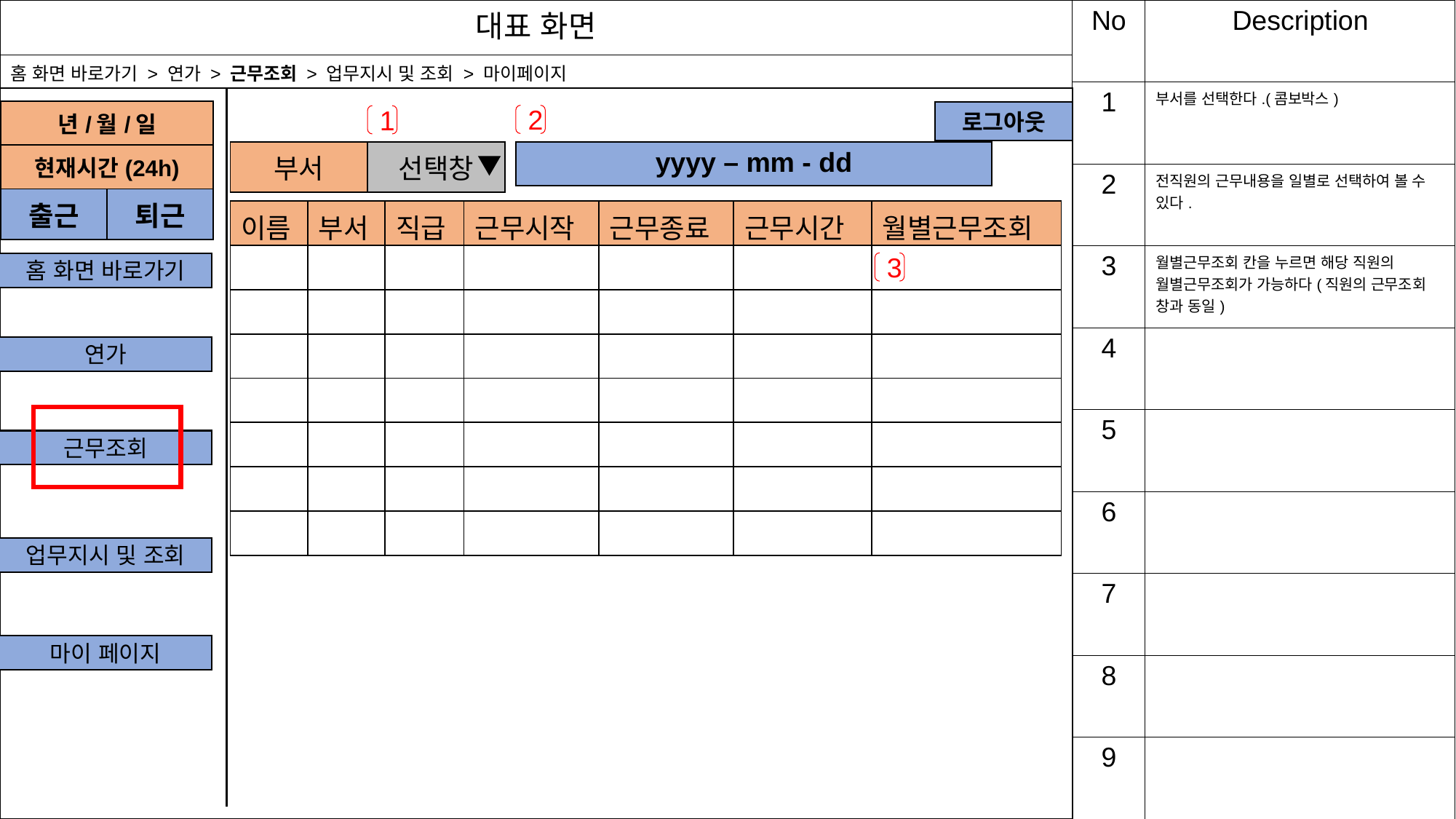

| No | Description |
| --- | --- |
| 1 | 부서를 선택한다.(콤보박스) |
| 2 | 전직원의 근무내용을 일별로 선택하여 볼 수 있다. |
| 3 | 월별근무조회 칸을 누르면 해당 직원의 월별근무조회가 가능하다(직원의 근무조회 창과 동일) |
| 4 |  |
| 5 |  |
| 6 |  |
| 7 |  |
| 8 |  |
| 9 |  |
# 대표 화면

홈 화면 바로가기 > 연가 > 근무조회 > 업무지시 및 조회 > 마이페이지

| 년/월/일 |  |
| --- | --- |
| 현재시간(24h) |  |
| 출근 | 퇴근 |
로그아웃
2
1
| 부서 | 선택창 |
| --- | --- |
| yyyy – mm - dd |
| --- |

| 이름 | 부서 | 직급 | 근무시작 | 근무종료 | 근무시간 | 월별근무조회 |
| --- | --- | --- | --- | --- | --- | --- |
|  |  |  |  |  |  |  |
|  |  |  |  |  |  |  |
|  |  |  |  |  |  |  |
|  |  |  |  |  |  |  |
|  |  |  |  |  |  |  |
|  |  |  |  |  |  |  |
|  |  |  |  |  |  |  |
3
홈 화면 바로가기
연가

근무조회
업무지시 및 조회
마이 페이지